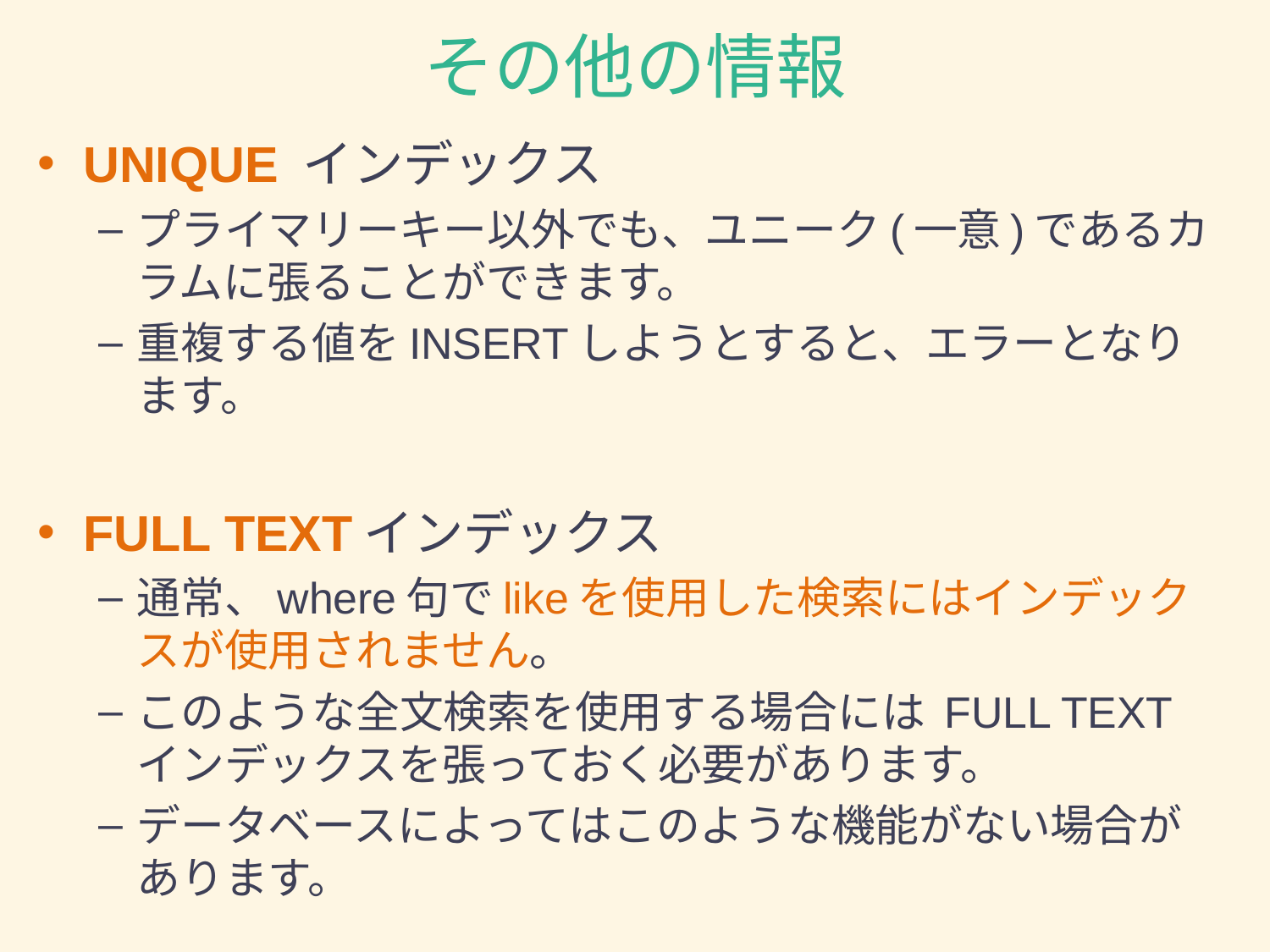

# その他の情報
UNIQUE インデックス
プライマリーキー以外でも、ユニーク(一意)であるカラムに張ることができます。
重複する値をINSERTしようとすると、エラーとなります。

FULL TEXTインデックス
通常、where句でlikeを使用した検索にはインデックスが使用されません。
このような全文検索を使用する場合には FULL TEXTインデックスを張っておく必要があります。
データベースによってはこのような機能がない場合があります。